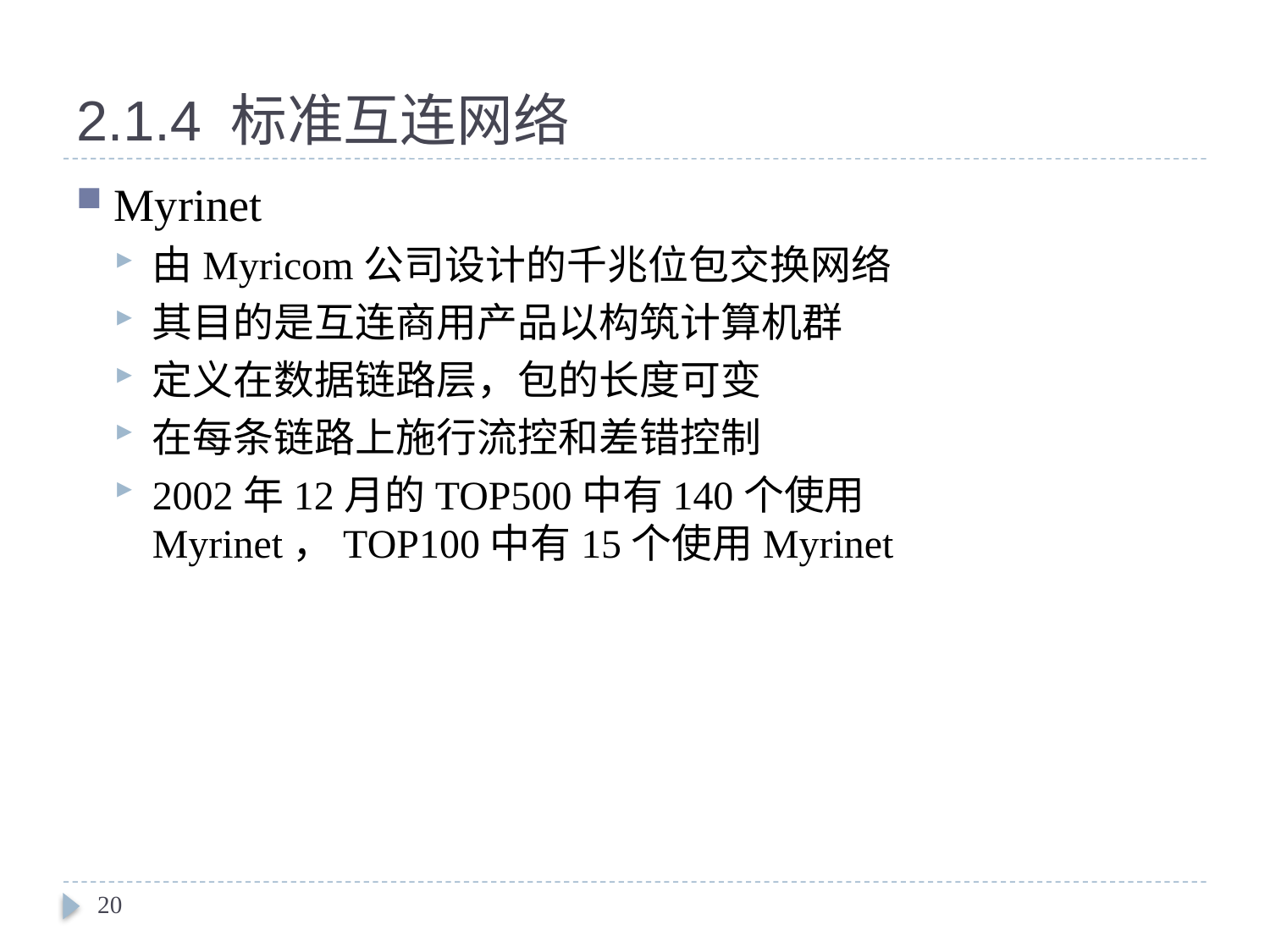

# 2.1.4 标准互连网络
Myrinet
由Myricom公司设计的千兆位包交换网络
其目的是互连商用产品以构筑计算机群
定义在数据链路层，包的长度可变
在每条链路上施行流控和差错控制
2002年12月的TOP500中有140个使用Myrinet，TOP100中有15个使用Myrinet
20